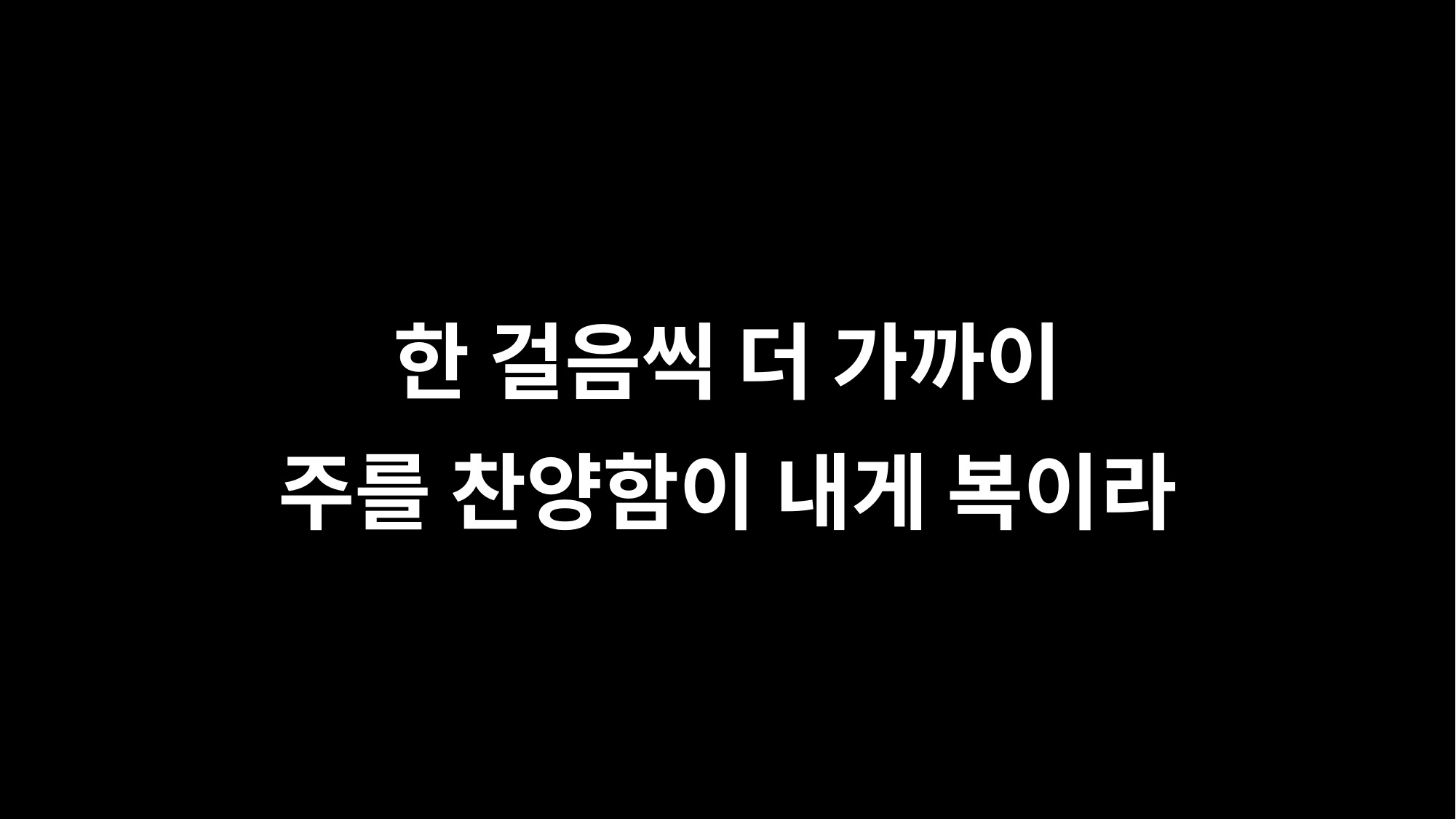

한 걸음씩 더 가까이
주를 찬양함이 내게 복이라